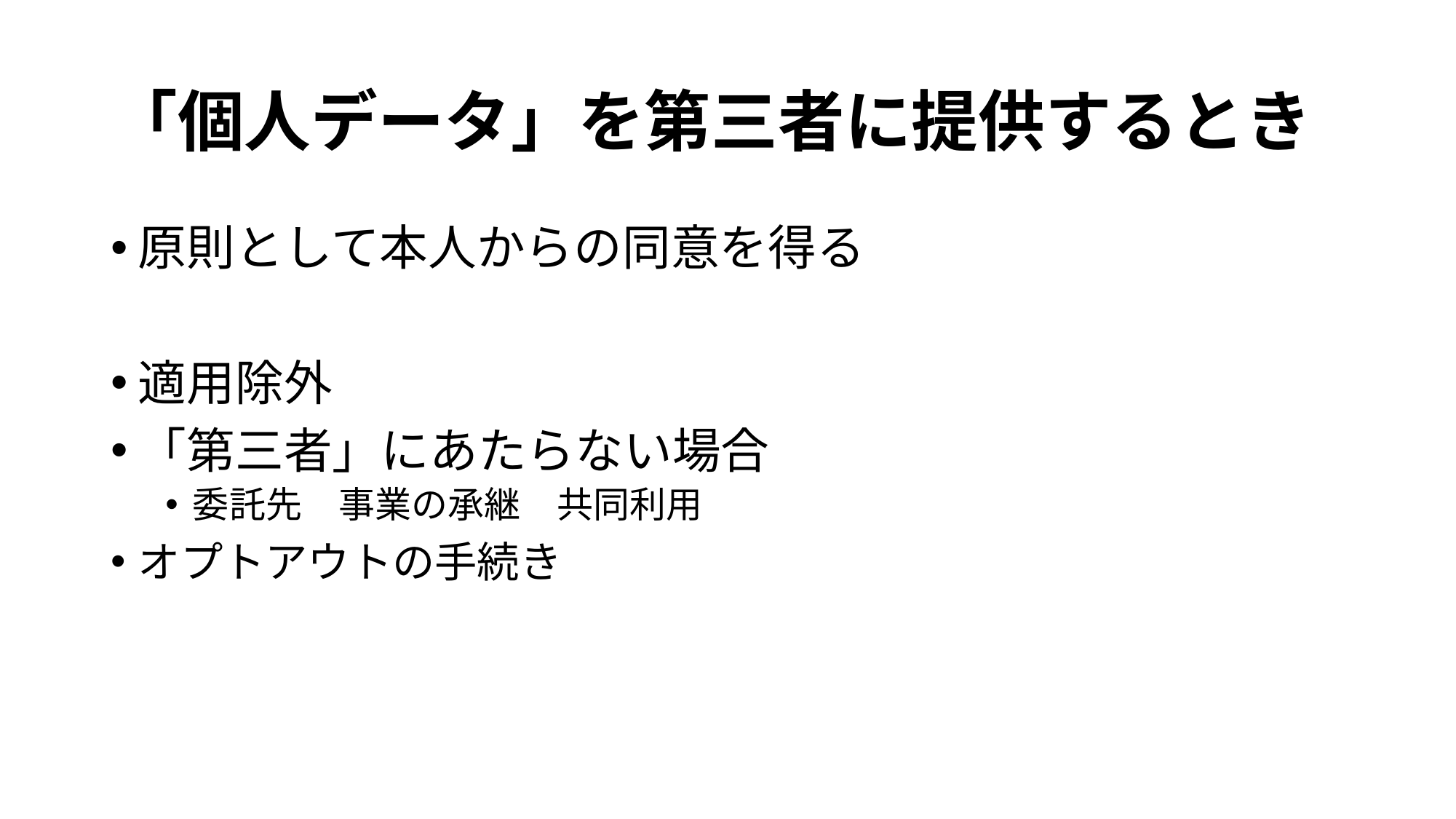

# 「個人データ」を第三者に提供するとき
原則として本人からの同意を得る

適用除外
「第三者」にあたらない場合
委託先　事業の承継　共同利用
オプトアウトの手続き